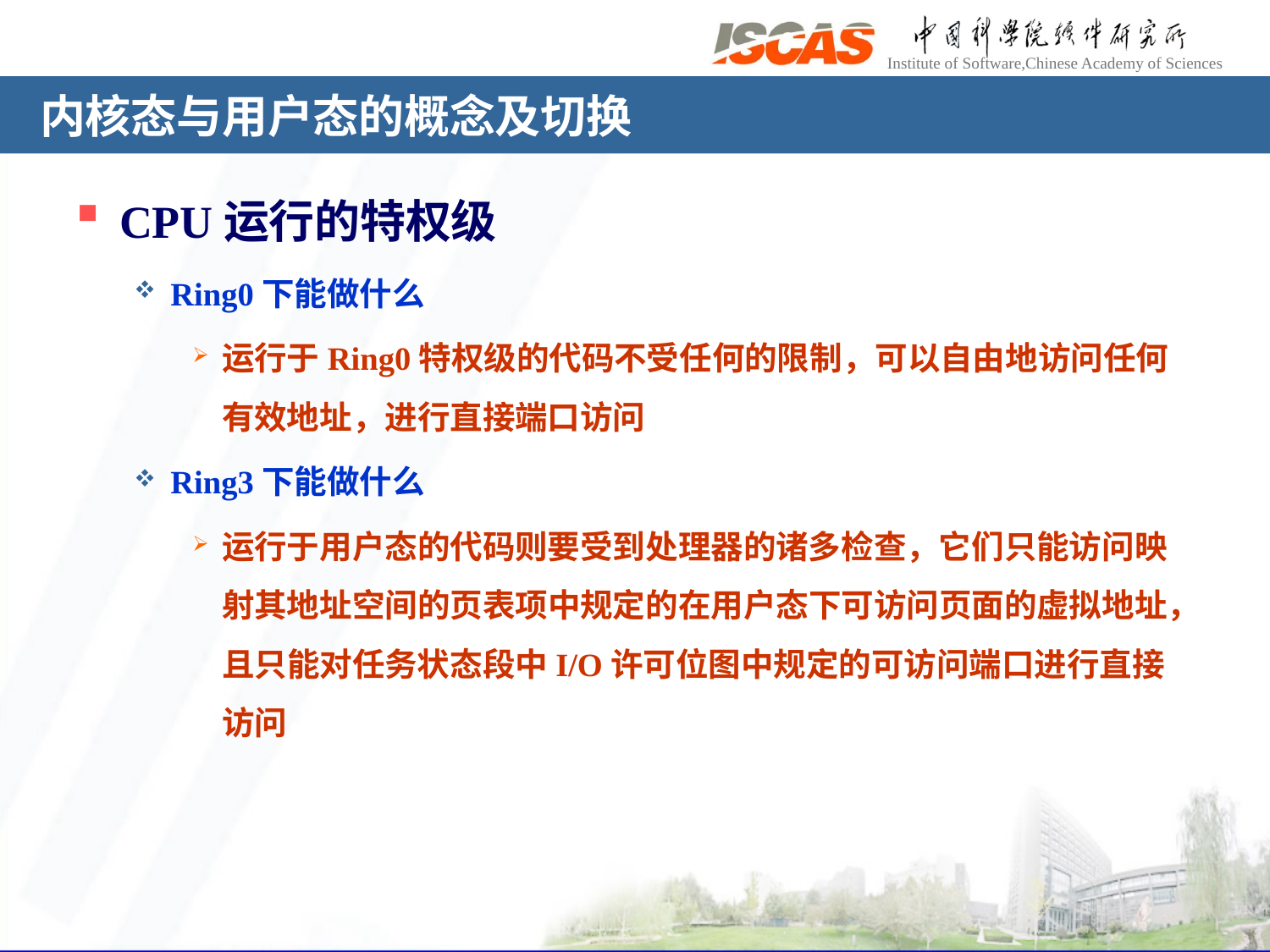

# 内核态与用户态的概念及切换
CPU运行的特权级
Ring0下能做什么
运行于Ring0特权级的代码不受任何的限制，可以自由地访问任何有效地址，进行直接端口访问
Ring3下能做什么
运行于用户态的代码则要受到处理器的诸多检查，它们只能访问映射其地址空间的页表项中规定的在用户态下可访问页面的虚拟地址，且只能对任务状态段中I/O许可位图中规定的可访问端口进行直接访问